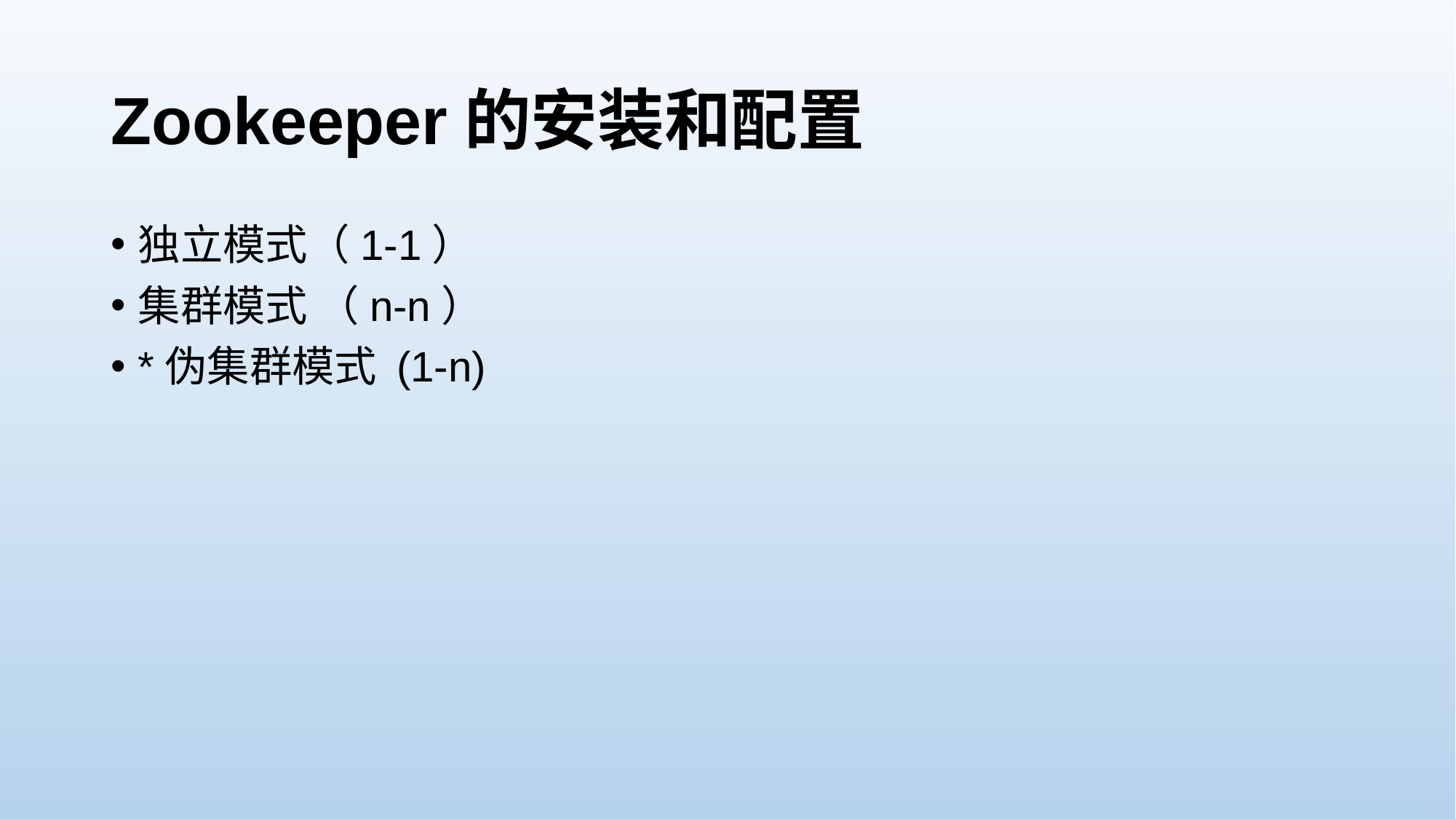

# Zookeeper的安装和配置
独立模式（1-1）
集群模式 （n-n）
*伪集群模式 (1-n)